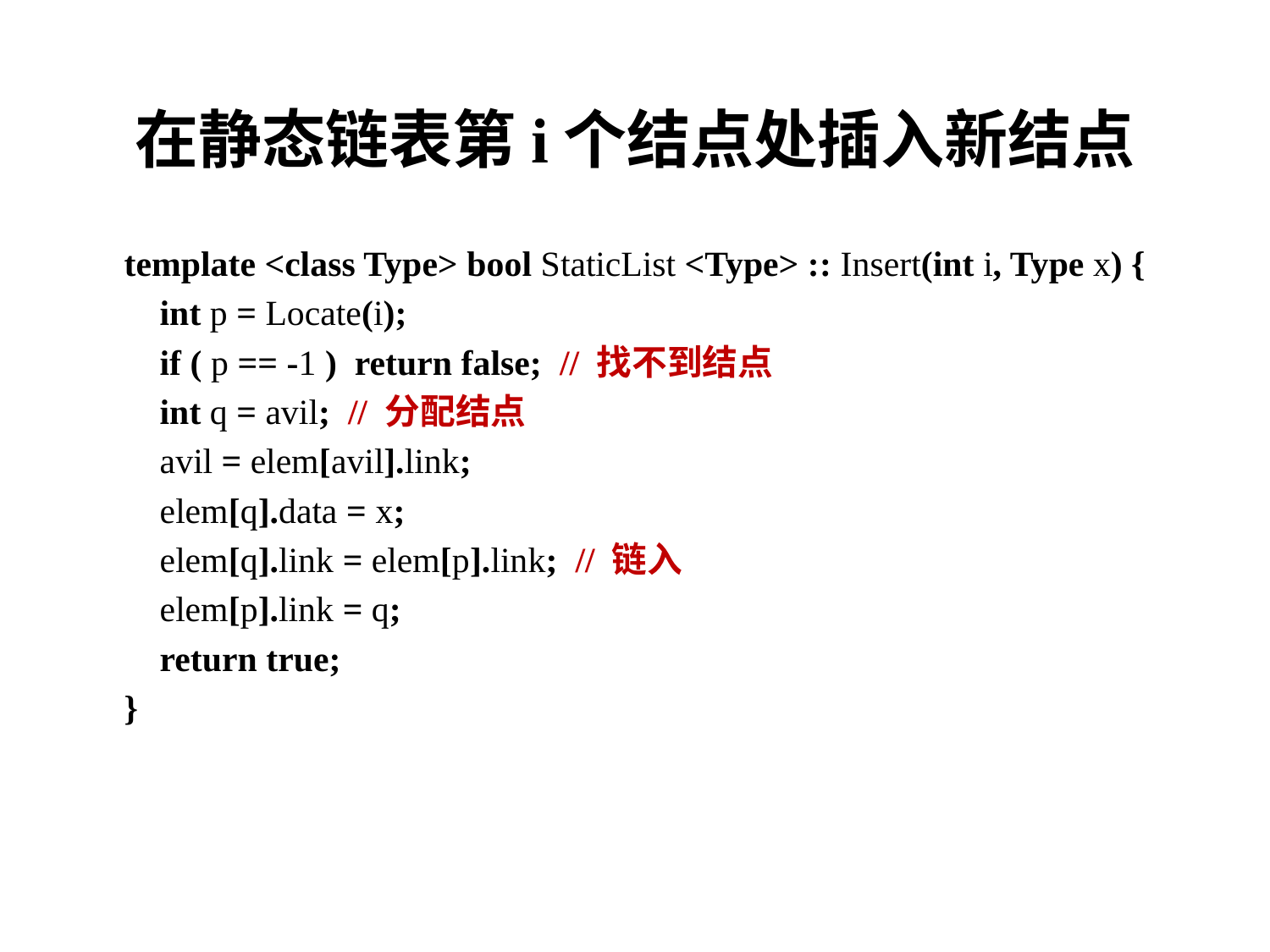

# 在静态链表第i个结点处插入新结点
template <class Type> bool StaticList <Type> :: Insert(int i, Type x) {
    int p = Locate(i);
    if ( p == -1 )  return false;  // 找不到结点
    int q = avil;  // 分配结点
    avil = elem[avil].link;
    elem[q].data = x;
    elem[q].link = elem[p].link;  // 链入
    elem[p].link = q;
    return true;
}